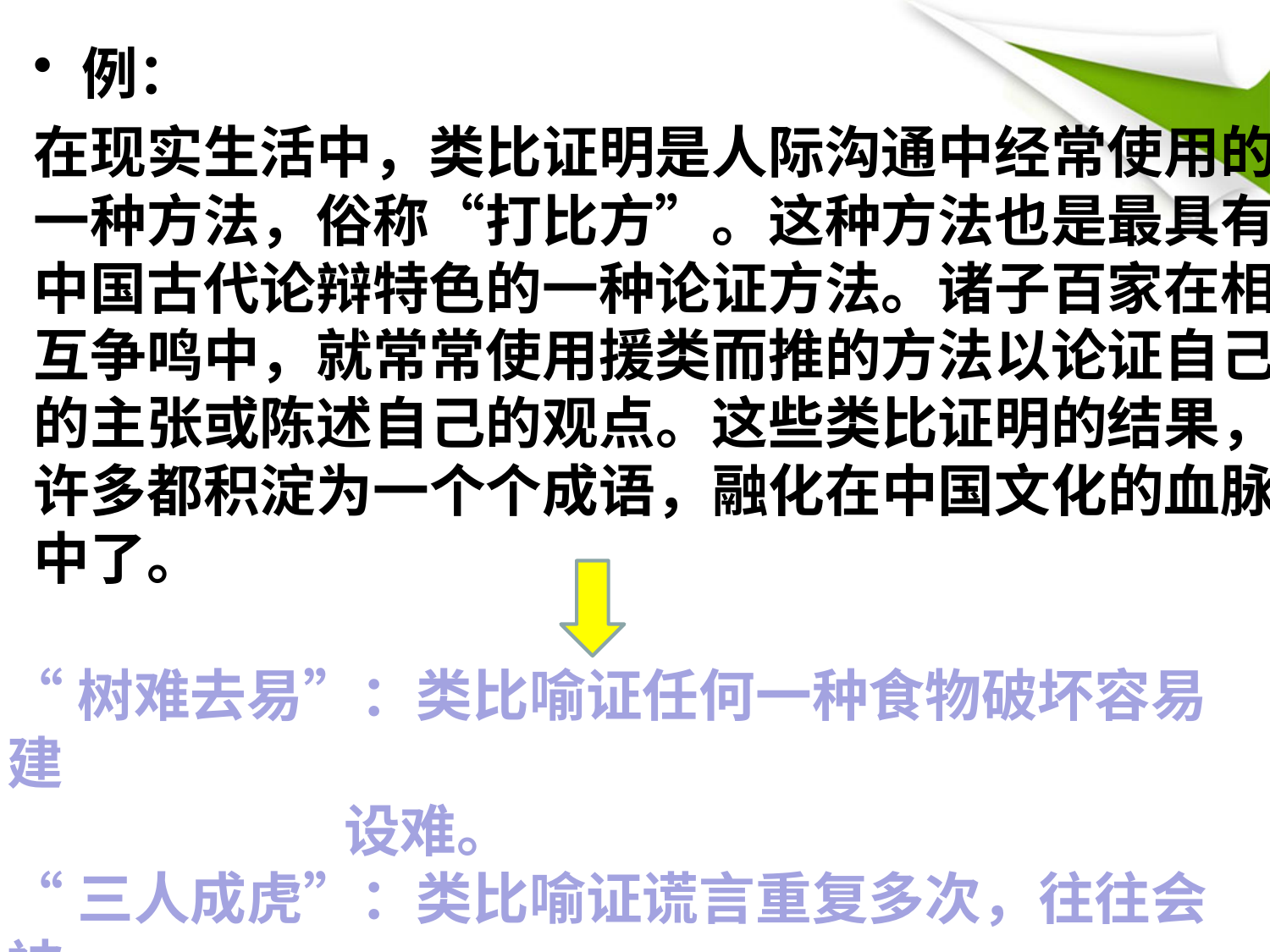

例：
在现实生活中，类比证明是人际沟通中经常使用的一种方法，俗称“打比方”。这种方法也是最具有中国古代论辩特色的一种论证方法。诸子百家在相互争鸣中，就常常使用援类而推的方法以论证自己的主张或陈述自己的观点。这些类比证明的结果，许多都积淀为一个个成语，融化在中国文化的血脉中了。

“树难去易”：类比喻证任何一种食物破坏容易建
                         设难。
“三人成虎”：类比喻证谎言重复多次，往往会被
                         人误认为是真理。